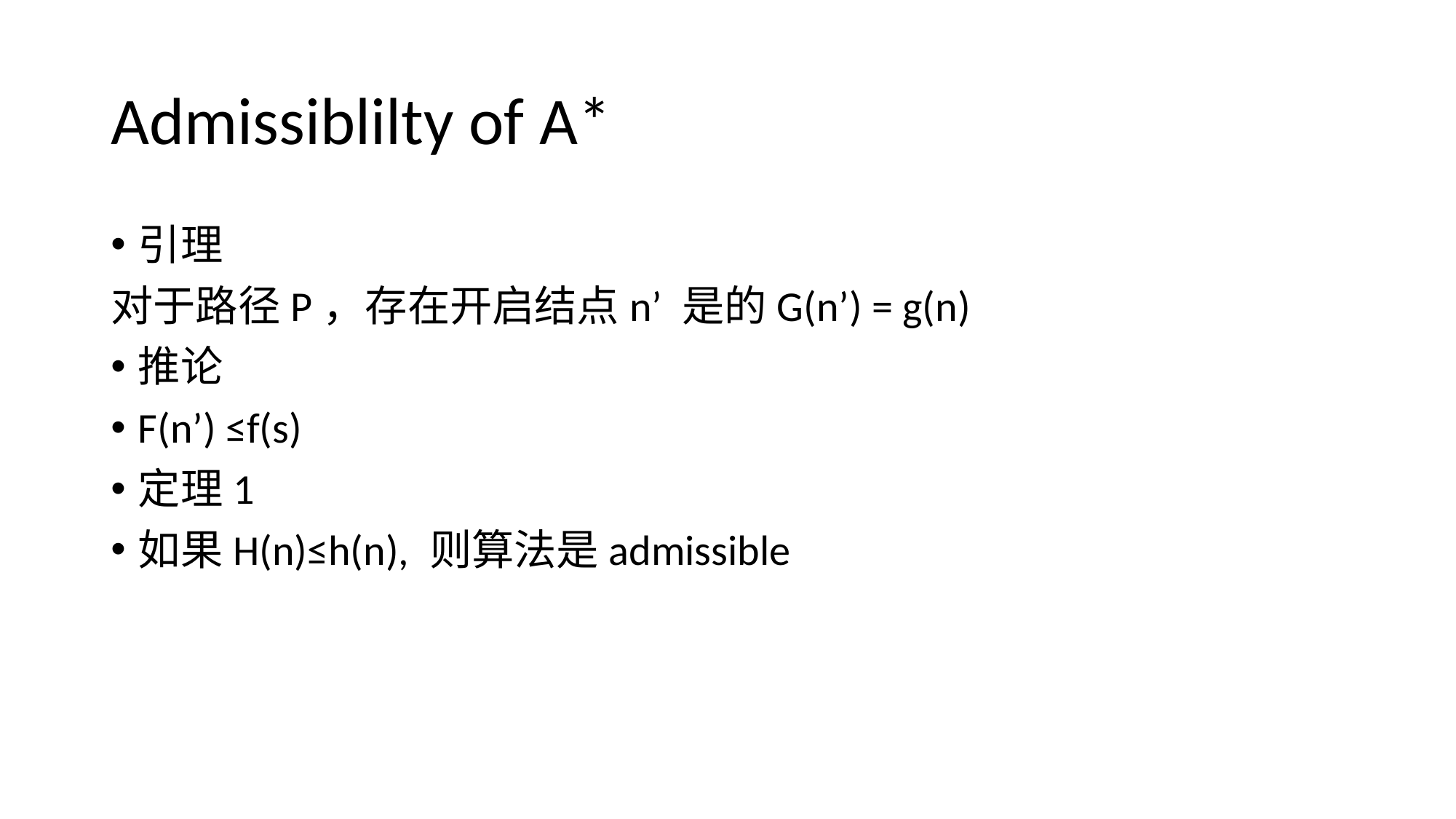

# Admissiblilty of A*
引理
对于路径P，存在开启结点n’ 是的G(n’) = g(n)
推论
F(n’) ≤f(s)
定理1
如果H(n)≤h(n), 则算法是admissible